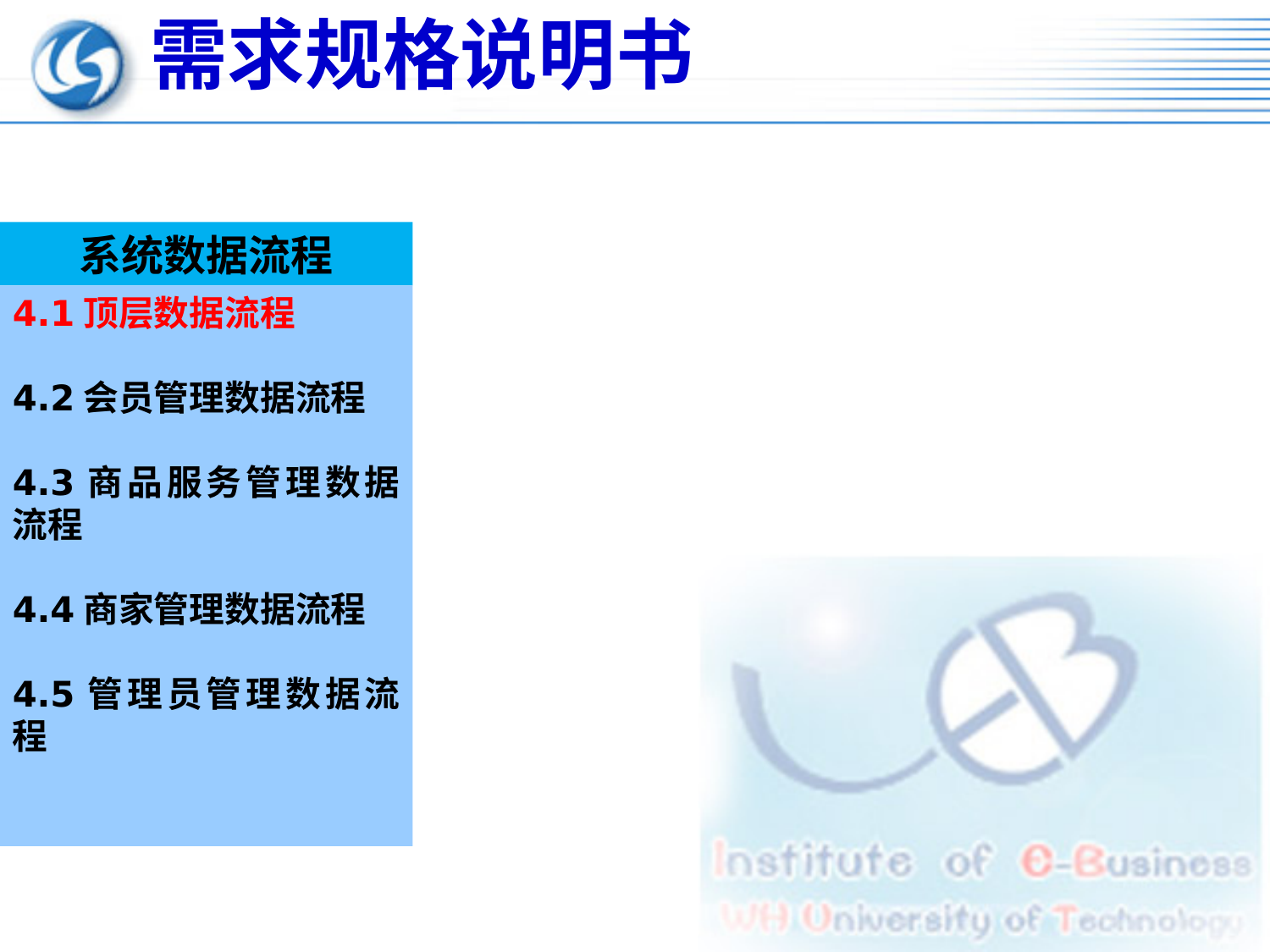

需求规格说明书
系统数据流程
4.1顶层数据流程

4.2会员管理数据流程

4.3商品服务管理数据流程

4.4商家管理数据流程

4.5管理员管理数据流程